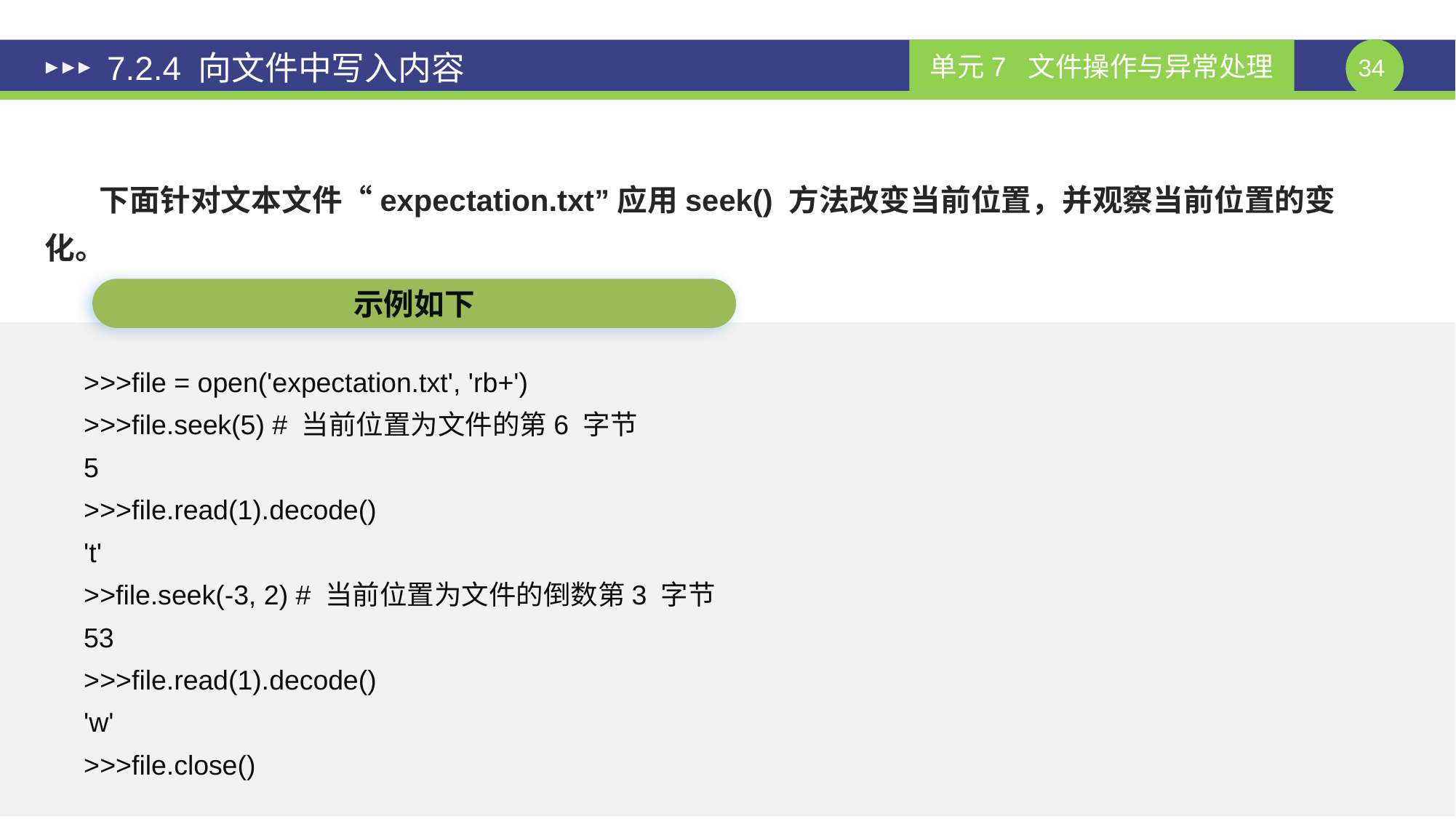

# 7.2.4 向文件中写入内容
下面针对文本文件“expectation.txt”应用seek() 方法改变当前位置，并观察当前位置的变化。
示例如下

>>>file = open('expectation.txt', 'rb+')
>>>file.seek(5) # 当前位置为文件的第6 字节
5
>>>file.read(1).decode()
't'
>>file.seek(-3, 2) # 当前位置为文件的倒数第3 字节
53
>>>file.read(1).decode()
'w'
>>>file.close()